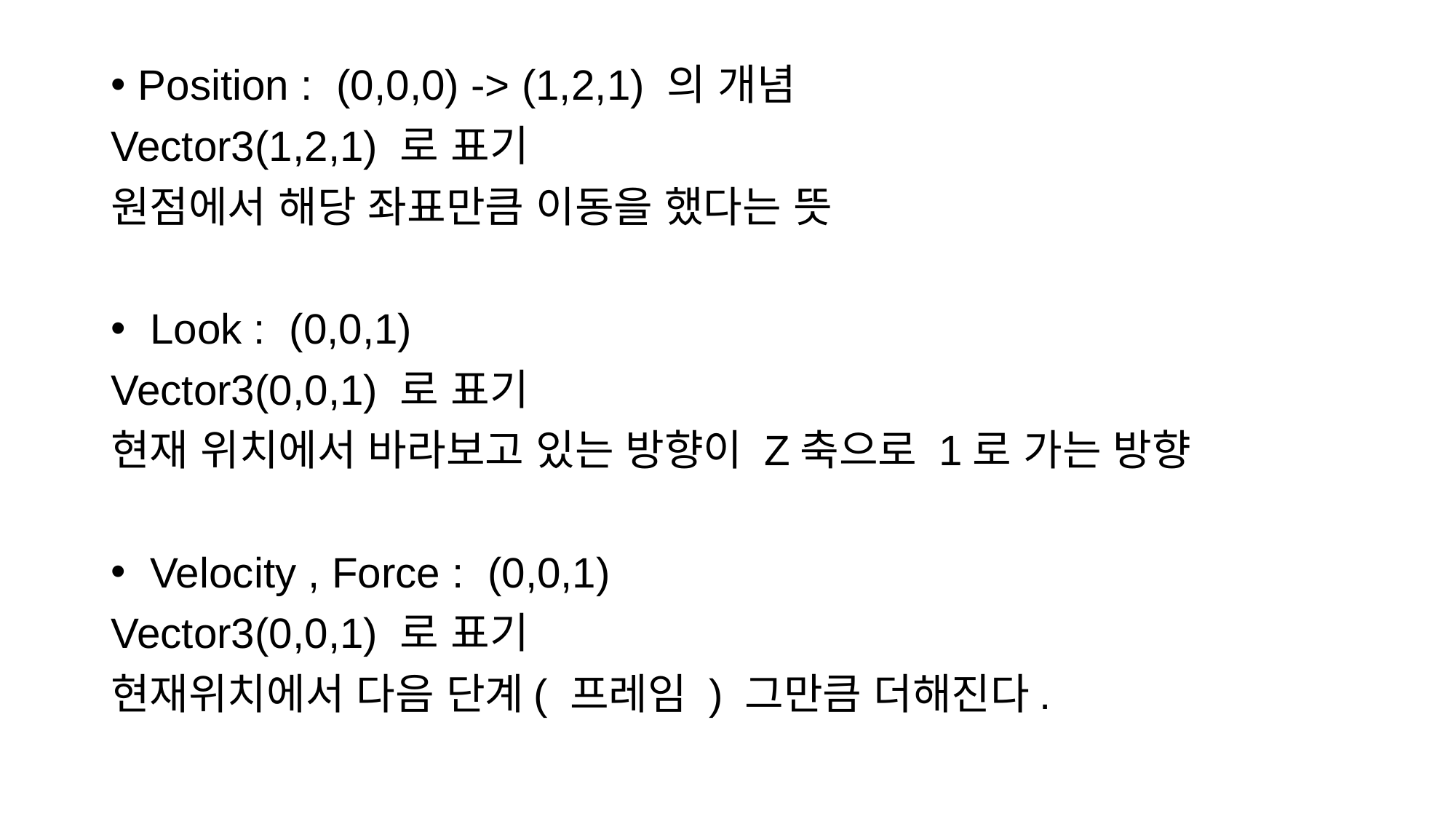

Position :  (0,0,0) -> (1,2,1) 의 개념
Vector3(1,2,1) 로 표기
원점에서 해당 좌표만큼 이동을 했다는 뜻

 Look :  (0,0,1)
Vector3(0,0,1) 로 표기
현재 위치에서 바라보고 있는 방향이 Z축으로 1로 가는 방향

 Velocity , Force :  (0,0,1)
Vector3(0,0,1) 로 표기
현재위치에서 다음 단계( 프레임 ) 그만큼 더해진다.